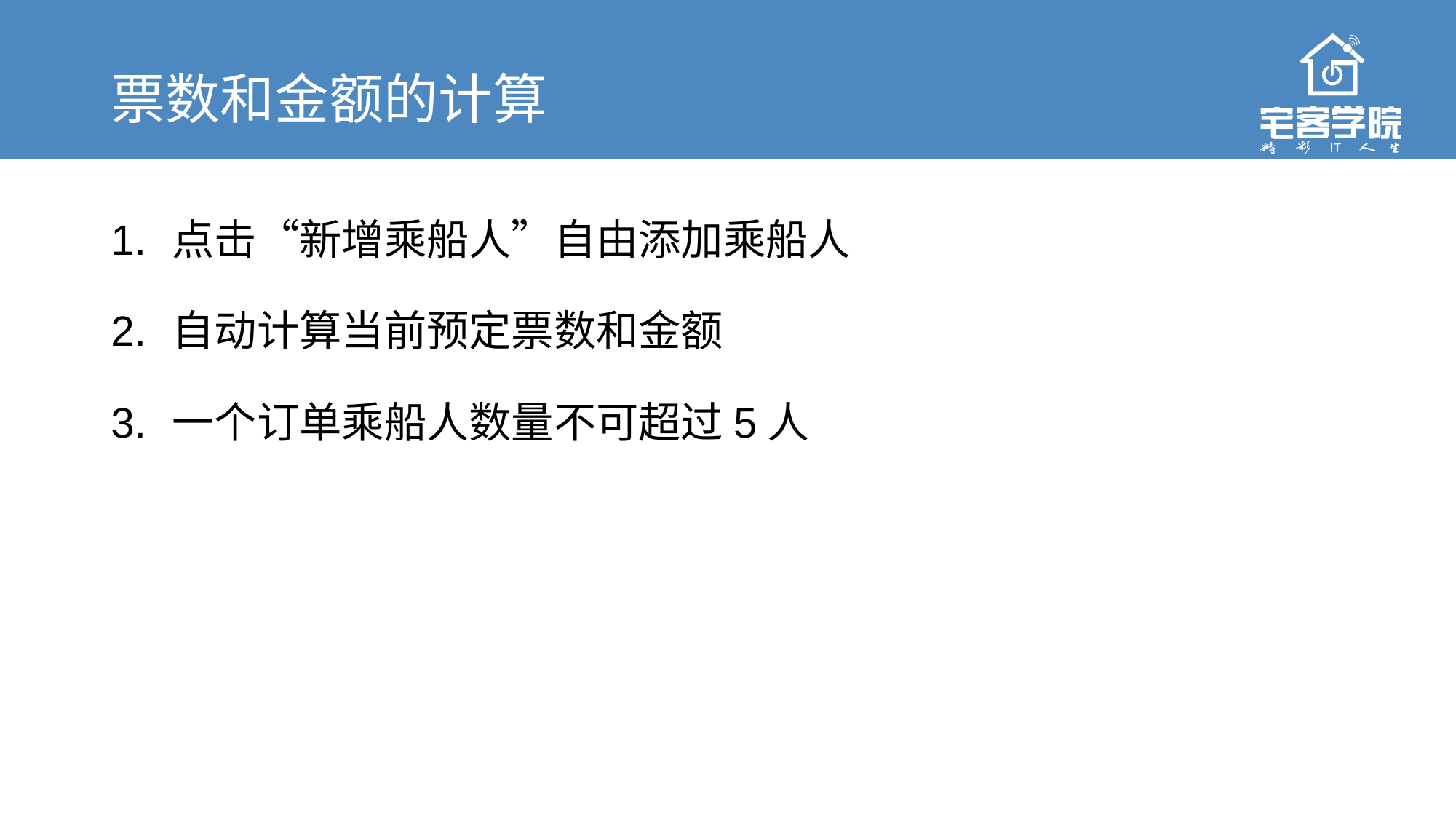

# 票数和金额的计算
点击“新增乘船人”自由添加乘船人
自动计算当前预定票数和金额
一个订单乘船人数量不可超过5人